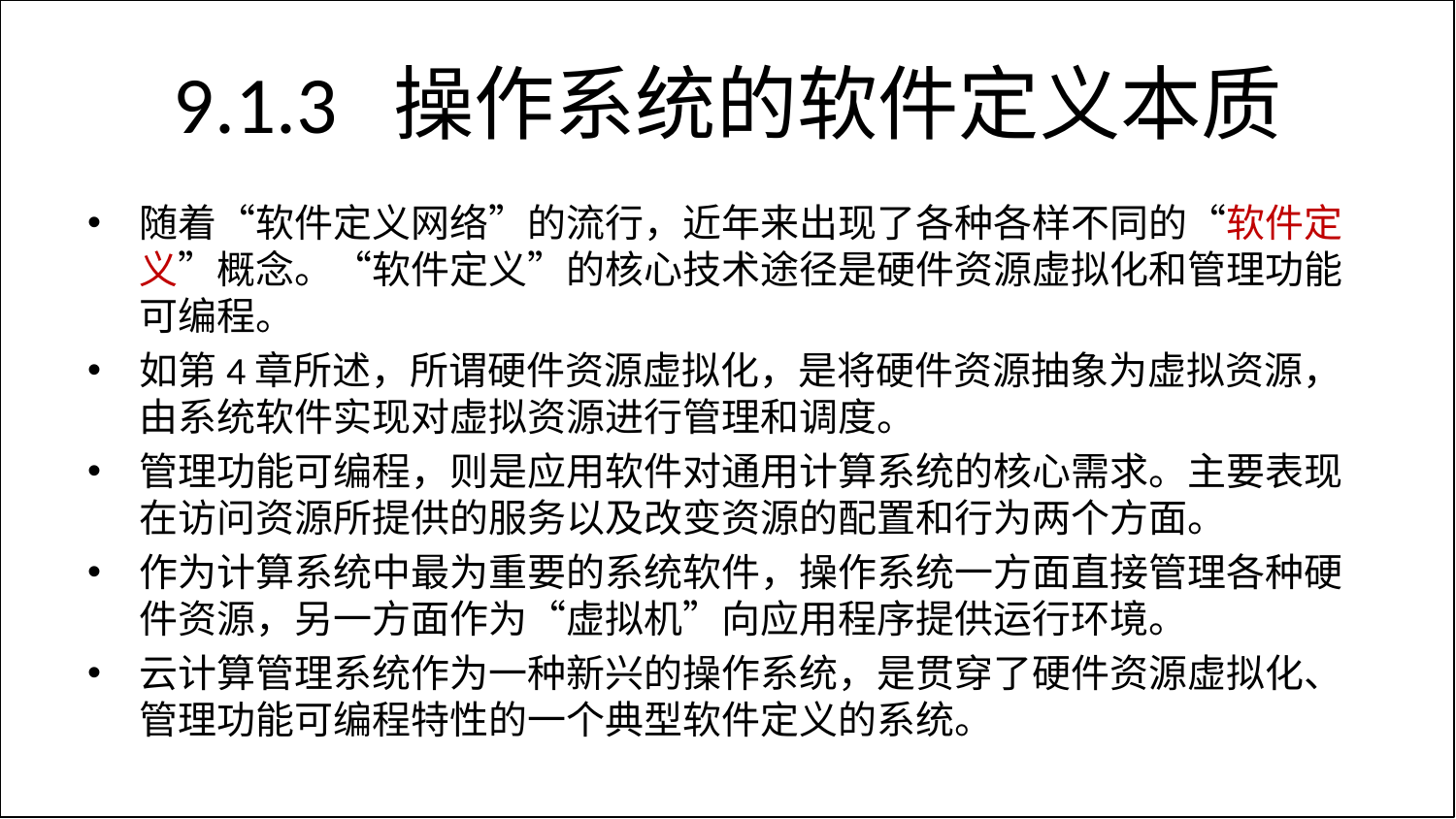

# 9.1.3  操作系统的软件定义本质
随着“软件定义网络”的流行，近年来出现了各种各样不同的“软件定义”概念。“软件定义”的核心技术途径是硬件资源虚拟化和管理功能可编程。
如第4章所述，所谓硬件资源虚拟化，是将硬件资源抽象为虚拟资源，由系统软件实现对虚拟资源进行管理和调度。
管理功能可编程，则是应用软件对通用计算系统的核心需求。主要表现在访问资源所提供的服务以及改变资源的配置和行为两个方面。
作为计算系统中最为重要的系统软件，操作系统一方面直接管理各种硬件资源，另一方面作为“虚拟机”向应用程序提供运行环境。
云计算管理系统作为一种新兴的操作系统，是贯穿了硬件资源虚拟化、管理功能可编程特性的一个典型软件定义的系统。